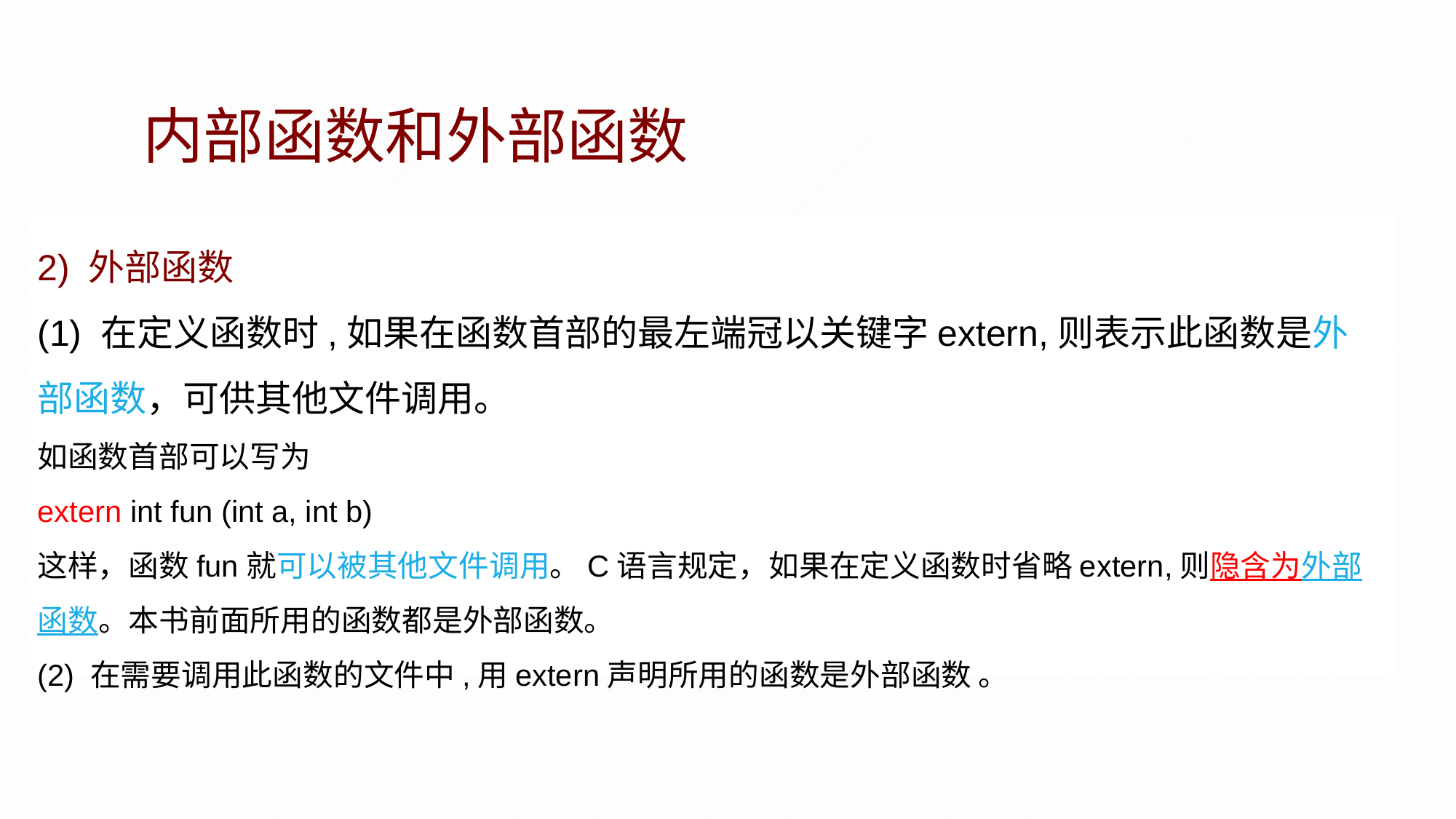

内部函数和外部函数
2) 外部函数
(1) 在定义函数时,如果在函数首部的最左端冠以关键字extern,则表示此函数是外部函数，可供其他文件调用。
如函数首部可以写为
extern int fun (int a, int b)
这样，函数fun就可以被其他文件调用。C语言规定，如果在定义函数时省略extern,则隐含为外部函数。本书前面所用的函数都是外部函数。
(2) 在需要调用此函数的文件中,用extern声明所用的函数是外部函数 。